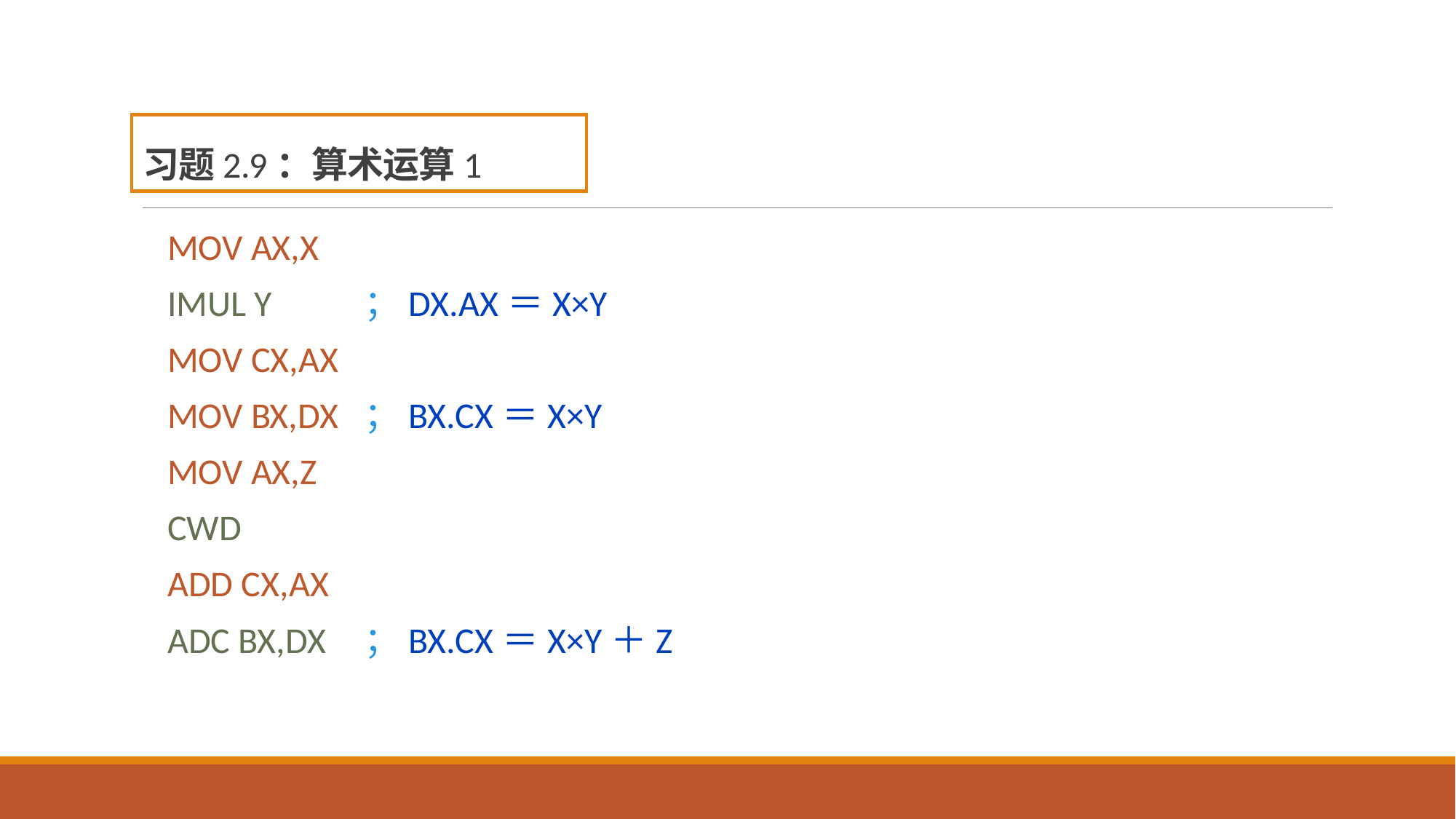

# 习题2.9：算术运算1
MOV AX,X
IMUL Y	；DX.AX＝X×Y
MOV CX,AX
MOV BX,DX	；BX.CX＝X×Y
MOV AX,Z
CWD
ADD CX,AX
ADC BX,DX	；BX.CX＝X×Y＋Z